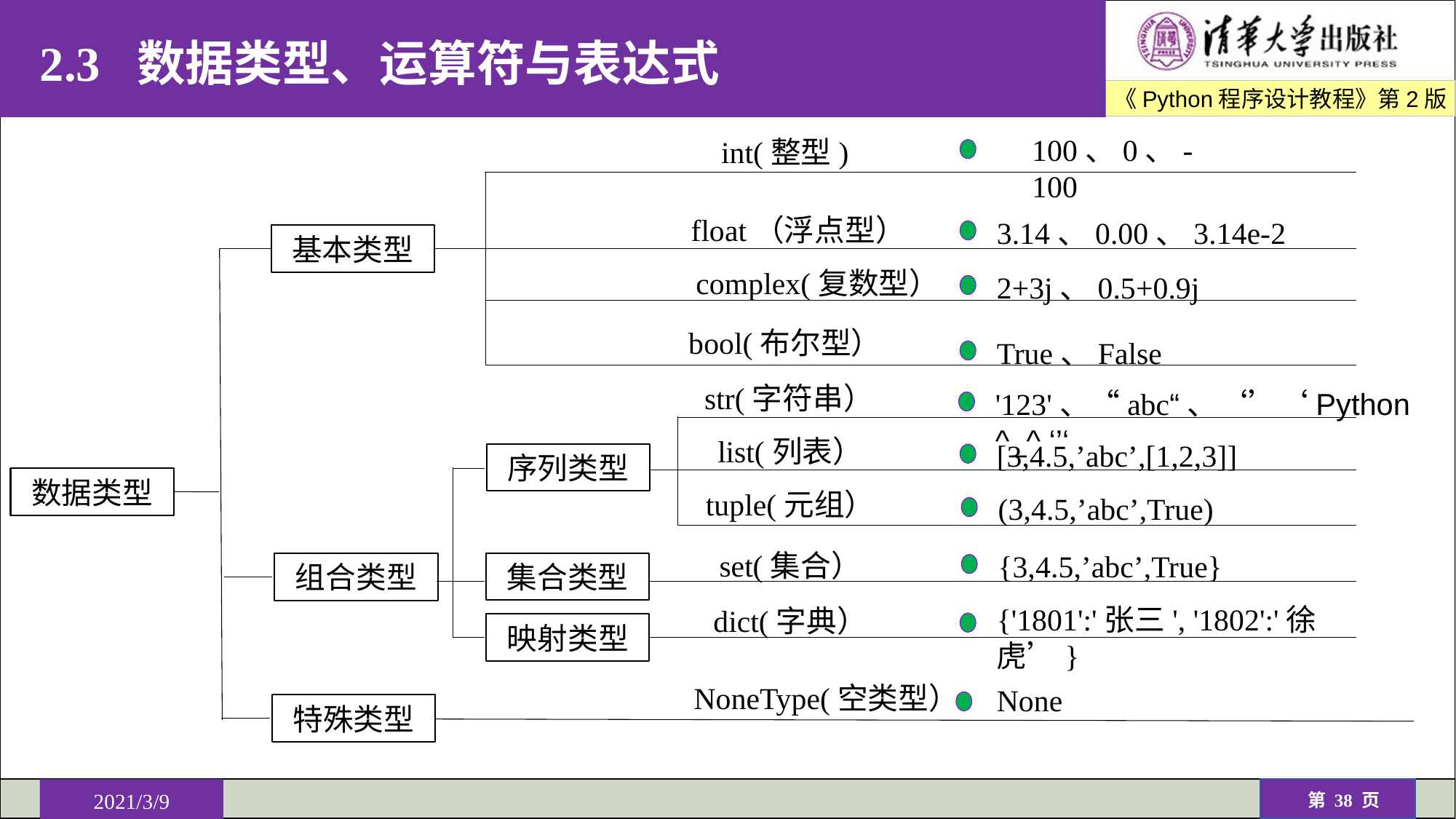

# 2.3  数据类型、运算符与表达式
100、0、-100
int(整型)

float（浮点型）
3.14、0.00、3.14e-2

基本类型
complex(复数型）
2+3j、0.5+0.9j

bool(布尔型）
True、False

str(字符串）
'123'、“abc“、‘’‘Python^_^ ‘’‘

list(列表）
[3,4.5,’abc’,[1,2,3]]
序列类型

数据类型
tuple(元组）
(3,4.5,’abc’,True)

set(集合）
{3,4.5,’abc’,True}
集合类型
组合类型

{'1801':'张三', '1802':'徐虎’}
dict(字典）

映射类型
NoneType(空类型）
None

特殊类型